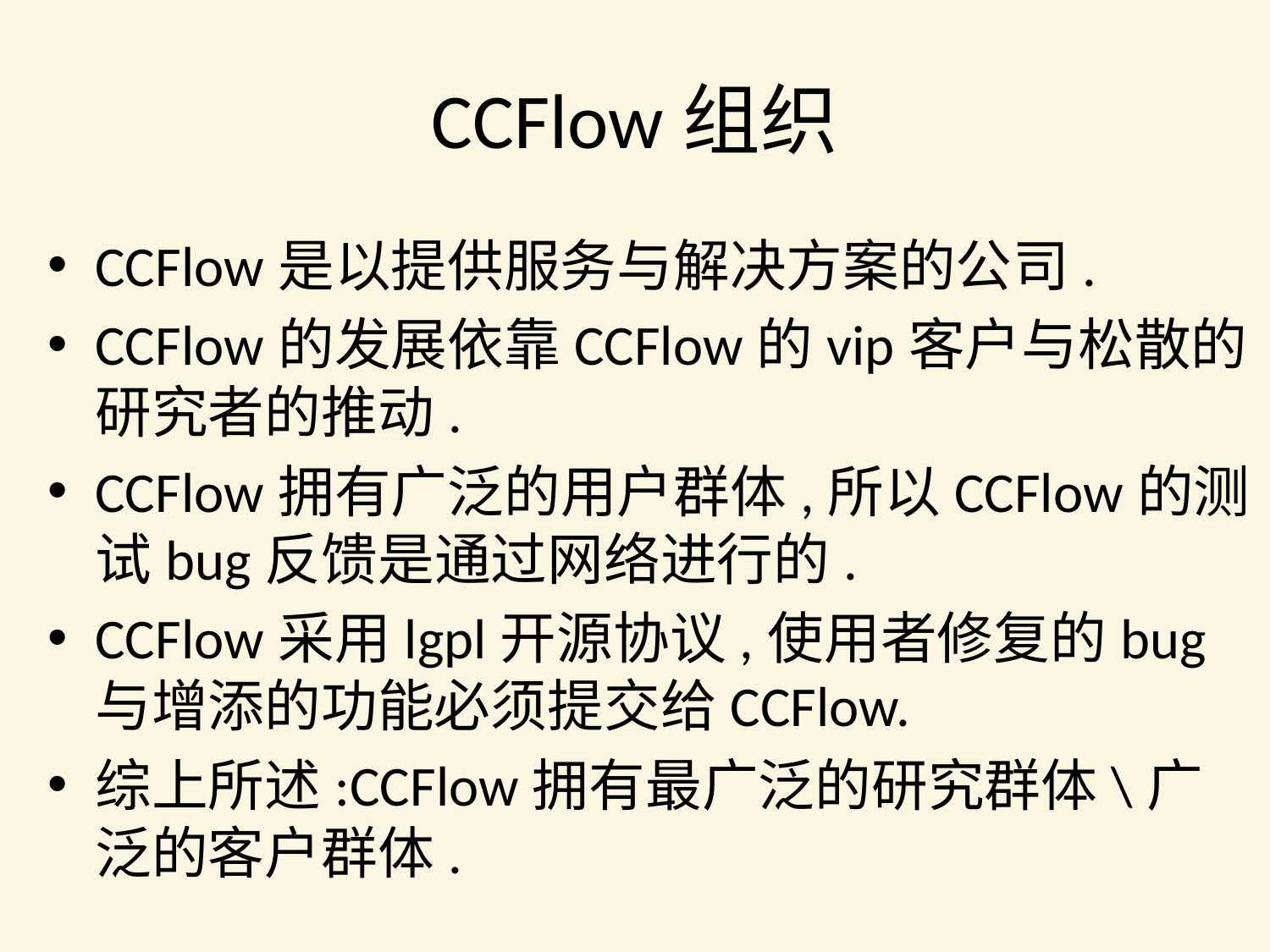

# CCFlow组织
CCFlow是以提供服务与解决方案的公司.
CCFlow的发展依靠CCFlow的vip客户与松散的研究者的推动.
CCFlow拥有广泛的用户群体,所以CCFlow的测试bug反馈是通过网络进行的.
CCFlow采用lgpl开源协议,使用者修复的bug与增添的功能必须提交给CCFlow.
综上所述:CCFlow拥有最广泛的研究群体\广泛的客户群体.